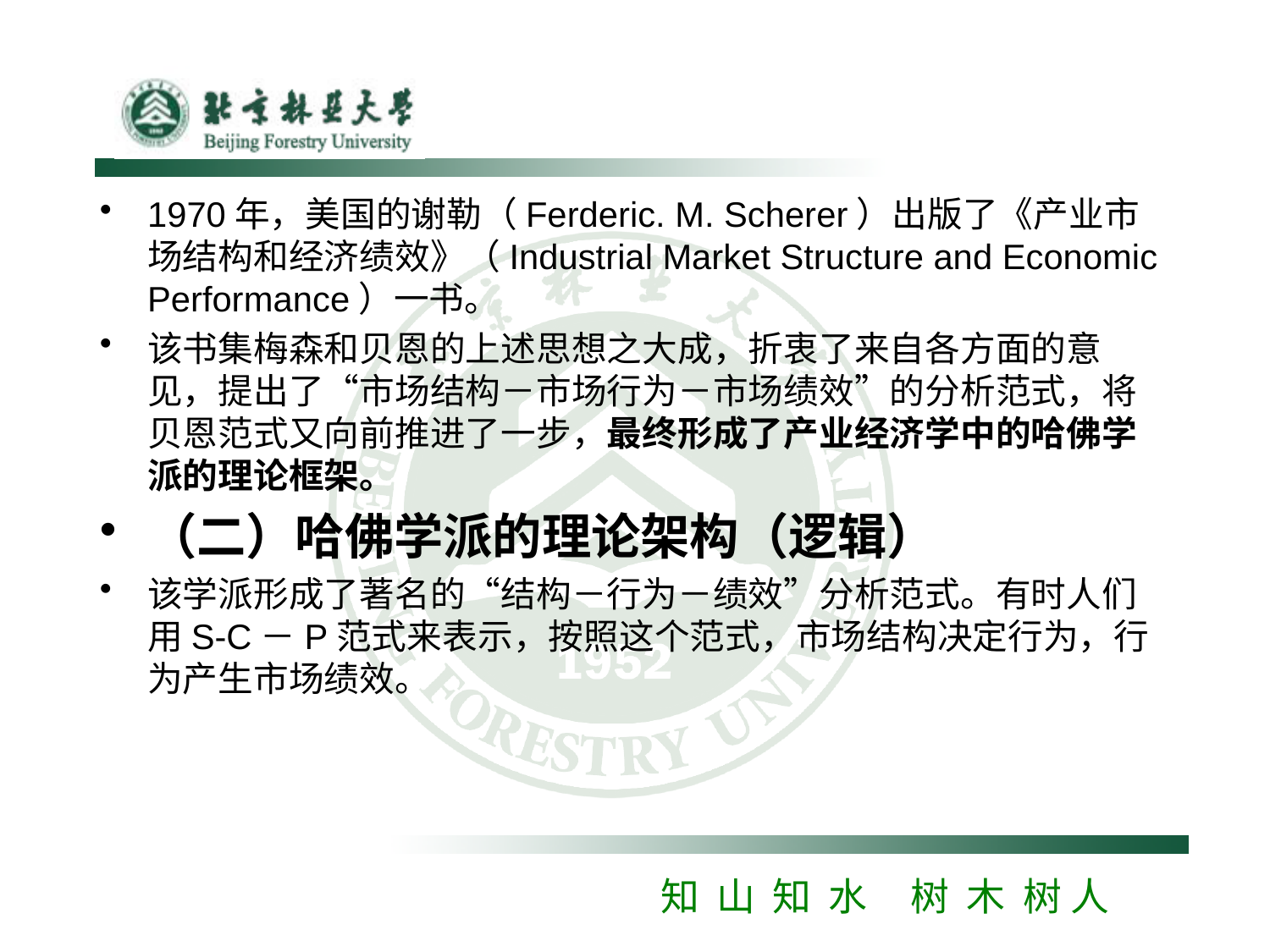

#
1970年，美国的谢勒（Ferderic. M. Scherer）出版了《产业市场结构和经济绩效》（Industrial Market Structure and Economic Performance）一书。
该书集梅森和贝恩的上述思想之大成，折衷了来自各方面的意见，提出了“市场结构－市场行为－市场绩效”的分析范式，将贝恩范式又向前推进了一步，最终形成了产业经济学中的哈佛学派的理论框架。
（二）哈佛学派的理论架构（逻辑）
该学派形成了著名的“结构－行为－绩效”分析范式。有时人们用S-C－P范式来表示，按照这个范式，市场结构决定行为，行为产生市场绩效。